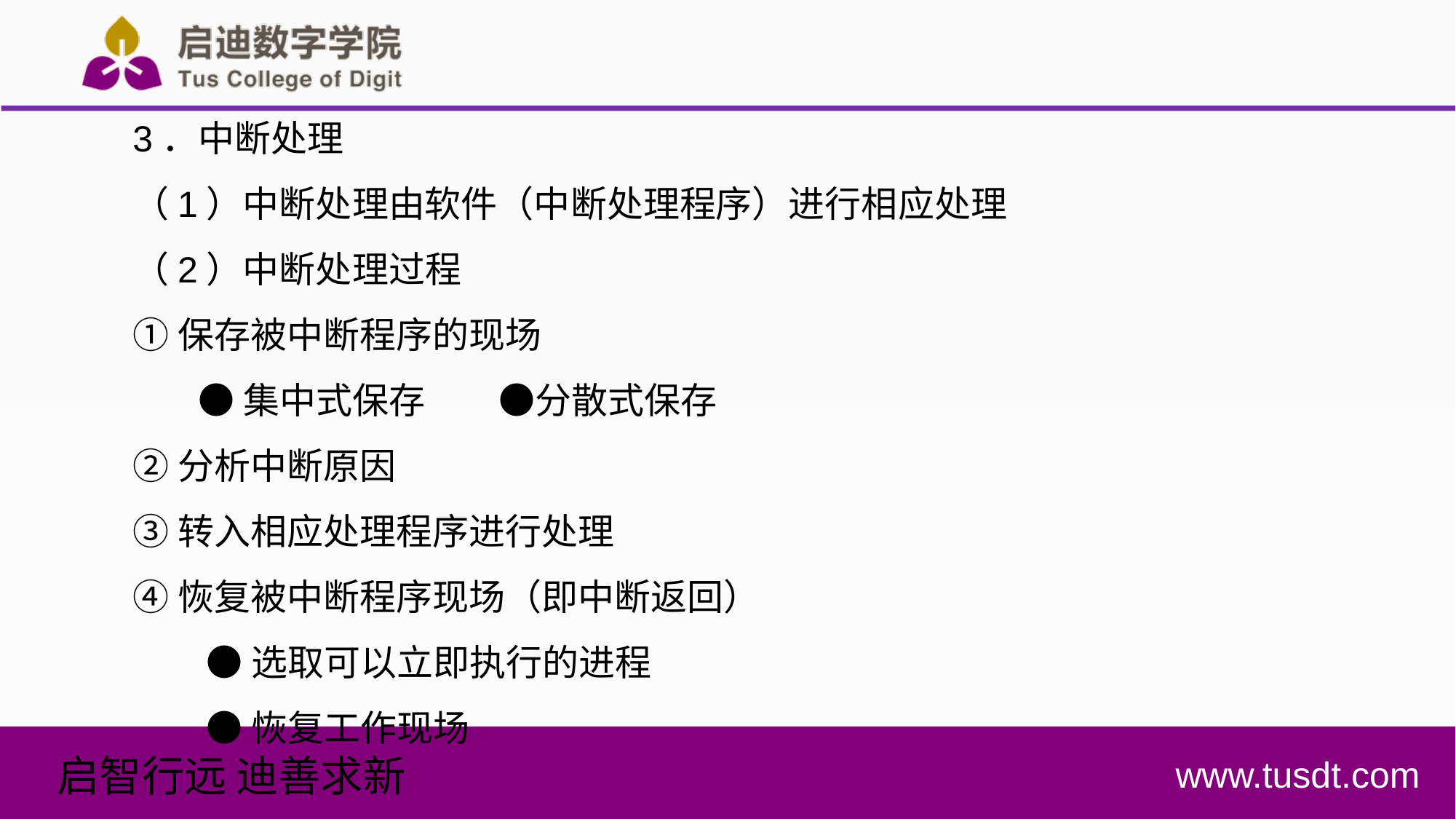

3．中断处理
（1）中断处理由软件（中断处理程序）进行相应处理
（2）中断处理过程
①保存被中断程序的现场
        ●集中式保存         ●分散式保存
②分析中断原因
③转入相应处理程序进行处理
④恢复被中断程序现场（即中断返回）
         ●选取可以立即执行的进程
         ●恢复工作现场